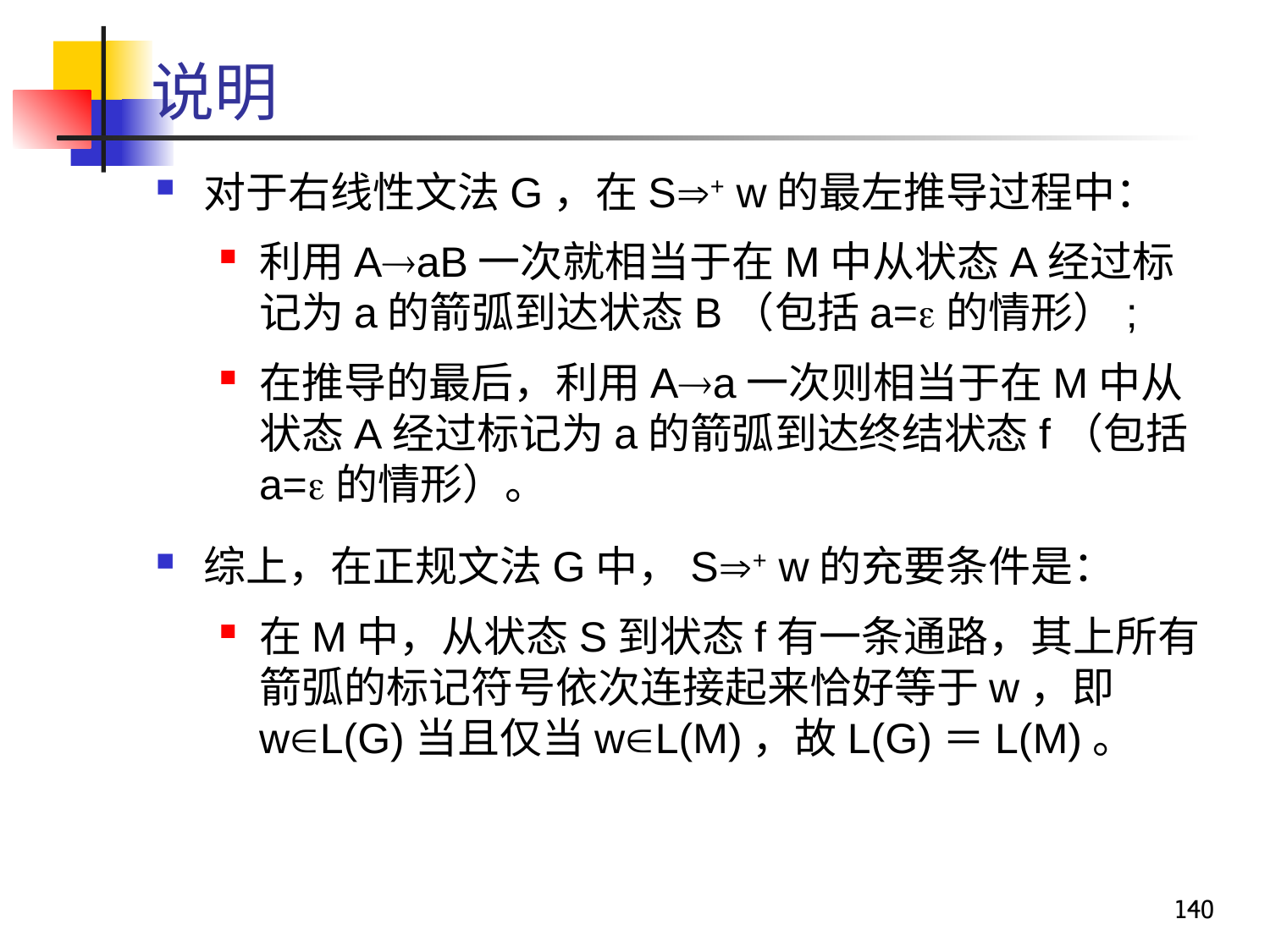

# 说明
对于右线性文法G，在S⇒+ w的最左推导过程中：
利用A→aB一次就相当于在M中从状态A经过标记为a的箭弧到达状态B（包括a=ε的情形）;
在推导的最后，利用A→a一次则相当于在M中从状态A经过标记为a的箭弧到达终结状态f（包括a=ε的情形）。
综上，在正规文法G中，S⇒+ w的充要条件是：
在M中，从状态S到状态f有一条通路，其上所有箭弧的标记符号依次连接起来恰好等于w，即w∈L(G)当且仅当w∈L(M)，故L(G)＝L(M)。

140